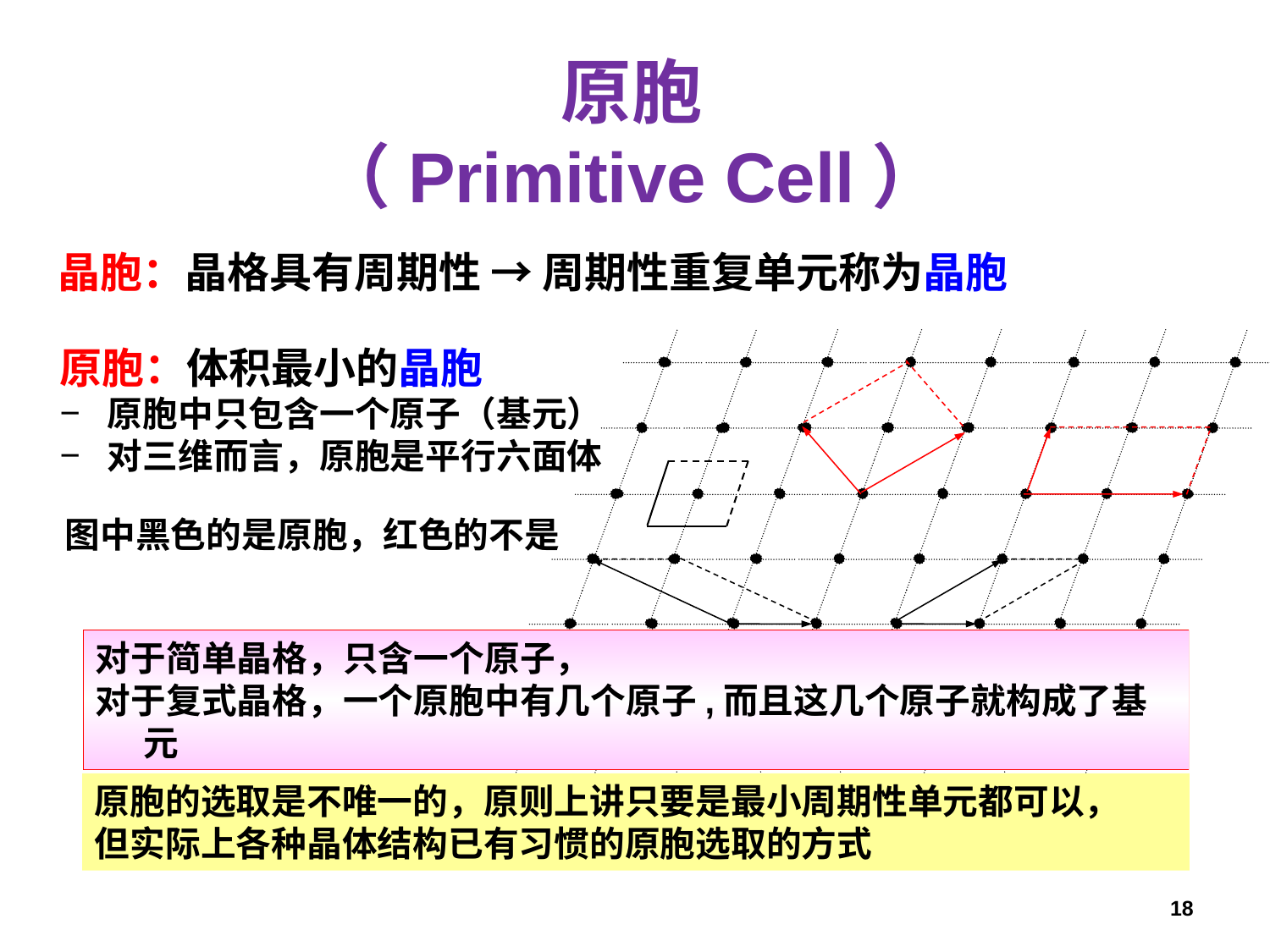

原胞
（Primitive Cell）
晶胞：晶格具有周期性 → 周期性重复单元称为晶胞

原胞：体积最小的晶胞
原胞中只包含一个原子（基元）
对三维而言，原胞是平行六面体
图中黑色的是原胞，红色的不是
对于简单晶格，只含一个原子，
对于复式晶格，一个原胞中有几个原子,而且这几个原子就构成了基元
原胞的选取是不唯一的，原则上讲只要是最小周期性单元都可以，
但实际上各种晶体结构已有习惯的原胞选取的方式
18